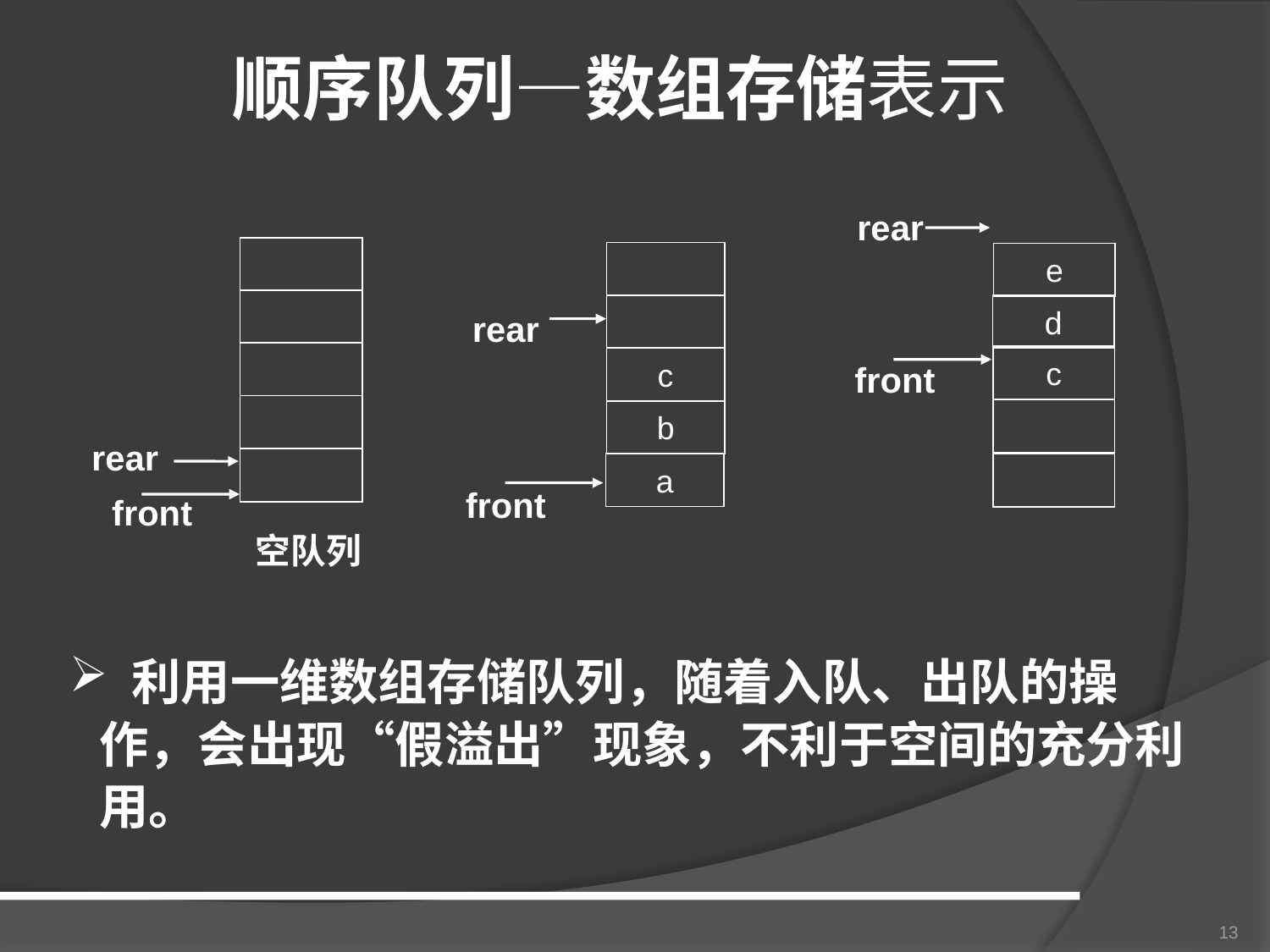

# 顺序队列—数组存储表示
rear

e
d
c
front

rear

front

空队列

rear

c
b
a
front

 利用一维数组存储队列，随着入队、出队的操作，会出现“假溢出”现象，不利于空间的充分利用。
13